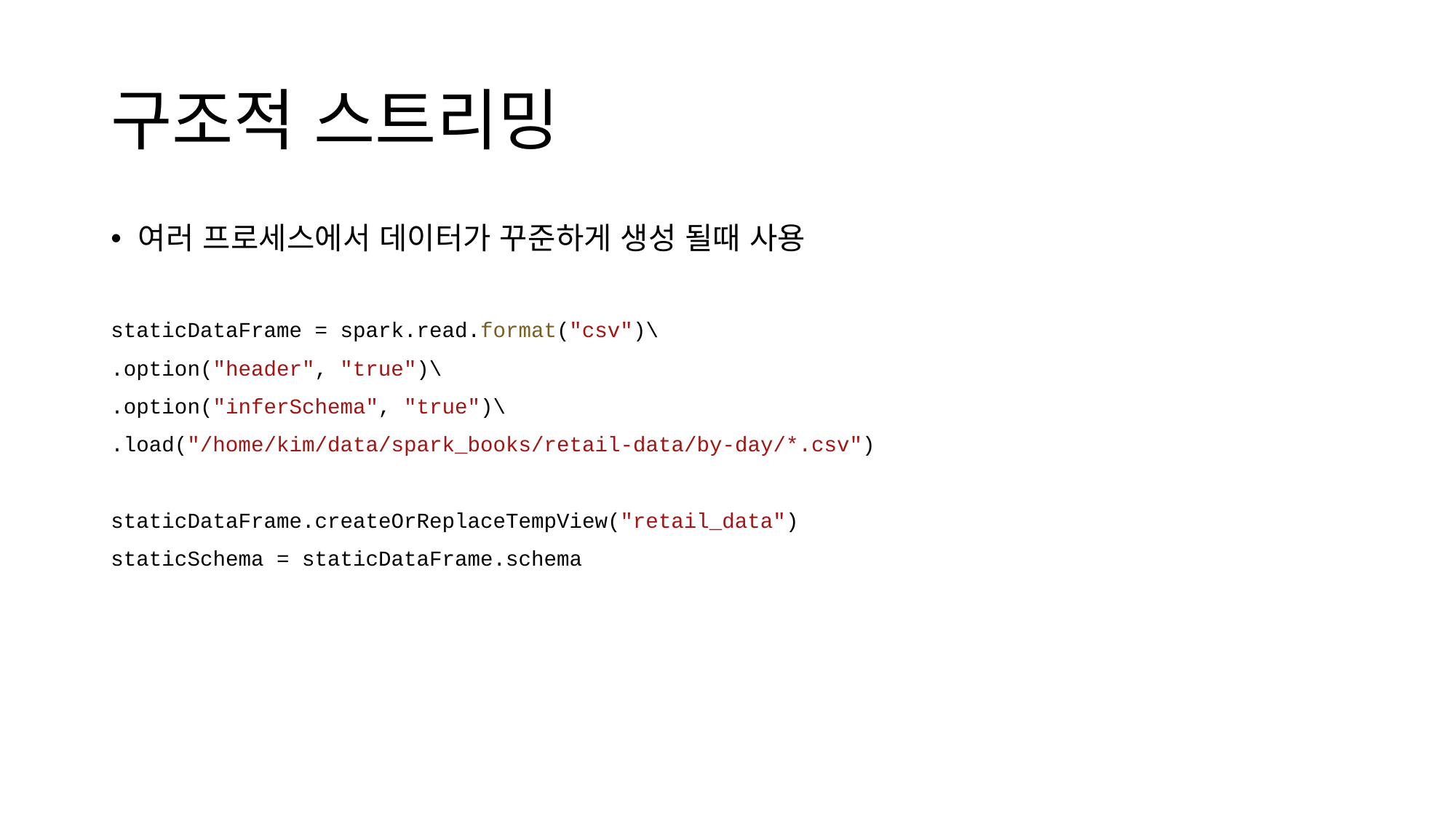

# 구조적 스트리밍
여러 프로세스에서 데이터가 꾸준하게 생성 될때 사용

staticDataFrame = spark.read.format("csv")\
.option("header", "true")\
.option("inferSchema", "true")\
.load("/home/kim/data/spark_books/retail-data/by-day/*.csv")

staticDataFrame.createOrReplaceTempView("retail_data")
staticSchema = staticDataFrame.schema